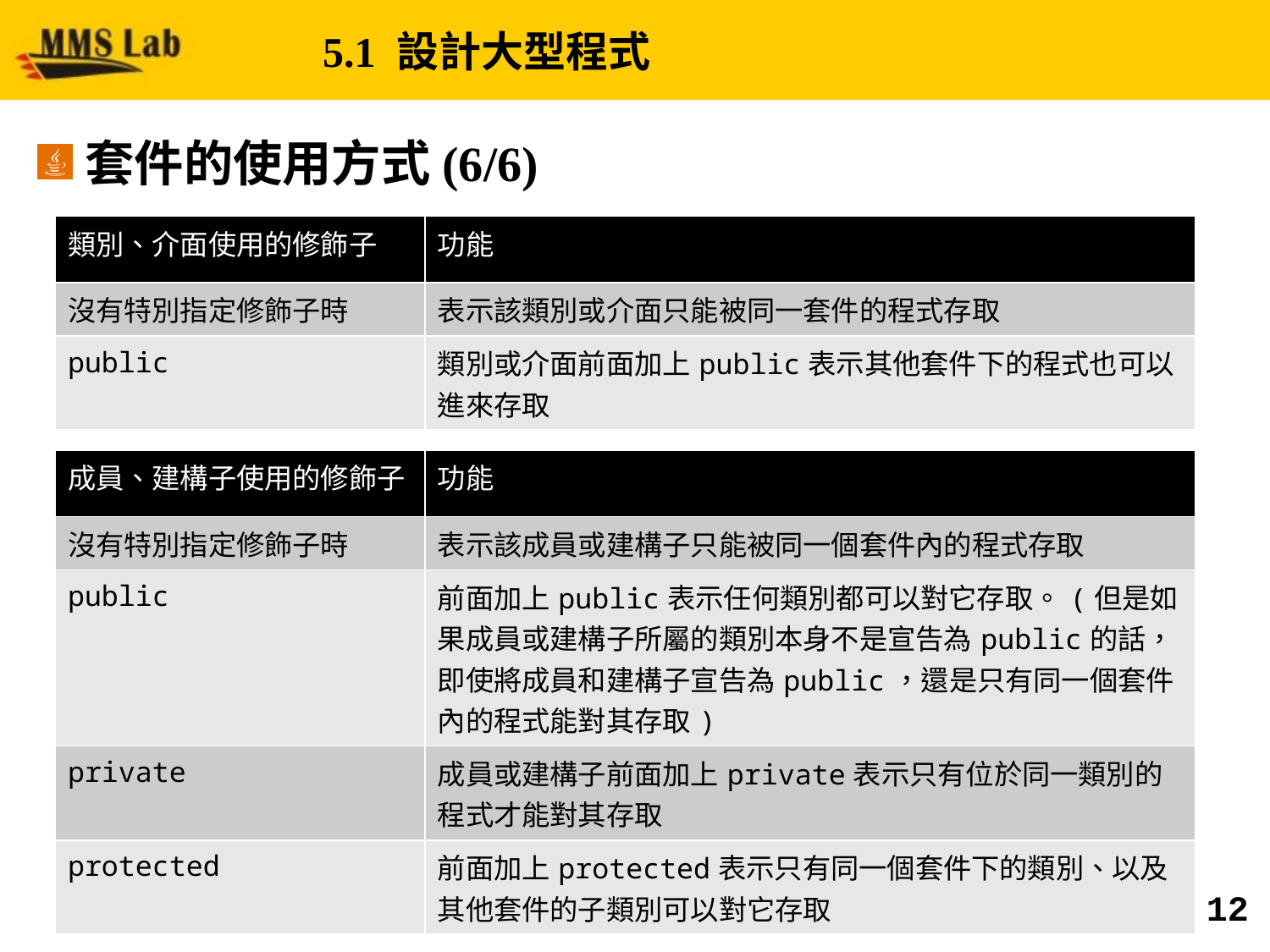

# 5.1 設計大型程式
套件的使用方式(6/6)

| 類別、介面使用的修飾子 | 功能 |
| --- | --- |
| 沒有特別指定修飾子時 | 表示該類別或介面只能被同一套件的程式存取 |
| public | 類別或介面前面加上public表示其他套件下的程式也可以進來存取 |
| 成員、建構子使用的修飾子 | 功能 |
| --- | --- |
| 沒有特別指定修飾子時 | 表示該成員或建構子只能被同一個套件內的程式存取 |
| public | 前面加上public表示任何類別都可以對它存取。(但是如果成員或建構子所屬的類別本身不是宣告為public的話，即使將成員和建構子宣告為public，還是只有同一個套件內的程式能對其存取) |
| private | 成員或建構子前面加上private表示只有位於同一類別的程式才能對其存取 |
| protected | 前面加上protected表示只有同一個套件下的類別、以及其他套件的子類別可以對它存取 |
12
NTUT MMS LAB